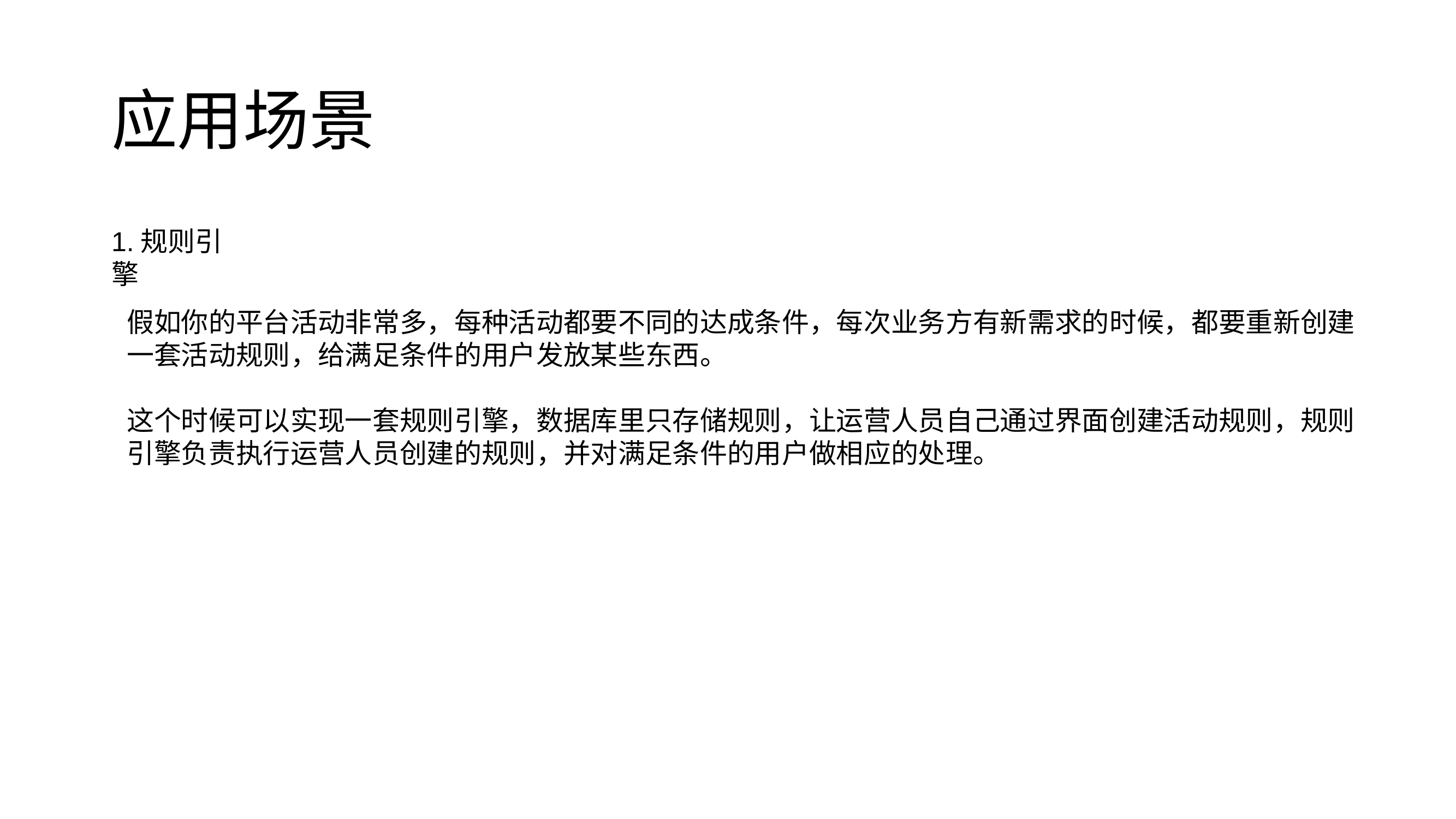

应用场景
1.规则引擎
假如你的平台活动非常多，每种活动都要不同的达成条件，每次业务方有新需求的时候，都要重新创建
一套活动规则，给满足条件的用户发放某些东西。

这个时候可以实现一套规则引擎，数据库里只存储规则，让运营人员自己通过界面创建活动规则，规则
引擎负责执行运营人员创建的规则，并对满足条件的用户做相应的处理。